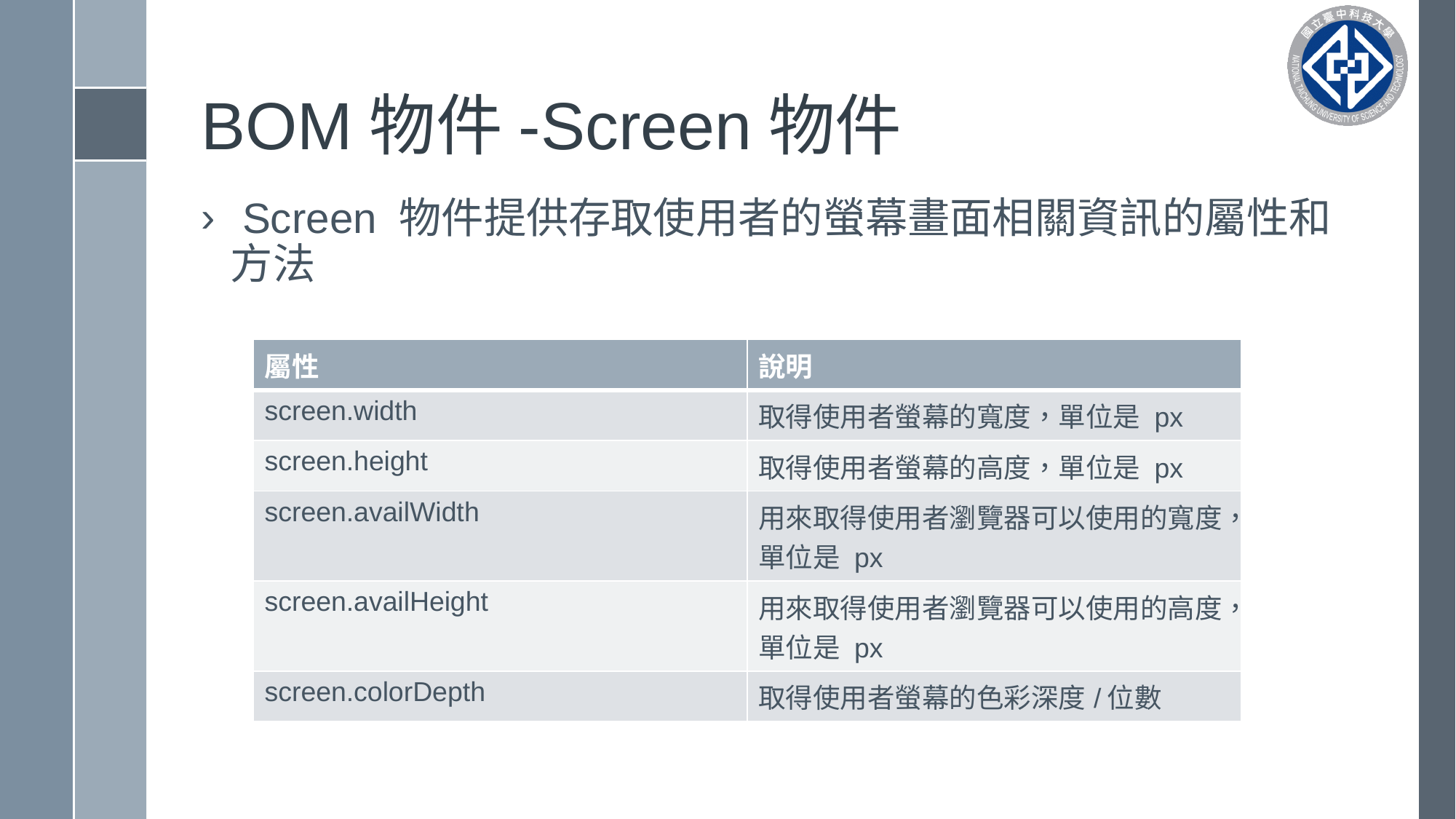

# BOM物件-Screen物件
 Screen 物件提供存取使用者的螢幕畫面相關資訊的屬性和方法
| 屬性 | 說明 |
| --- | --- |
| screen.width | 取得使用者螢幕的寬度，單位是 px |
| screen.height | 取得使用者螢幕的高度，單位是 px |
| screen.availWidth | 用來取得使用者瀏覽器可以使用的寬度，單位是 px |
| screen.availHeight | 用來取得使用者瀏覽器可以使用的高度，單位是 px |
| screen.colorDepth | 取得使用者螢幕的色彩深度/位數 |